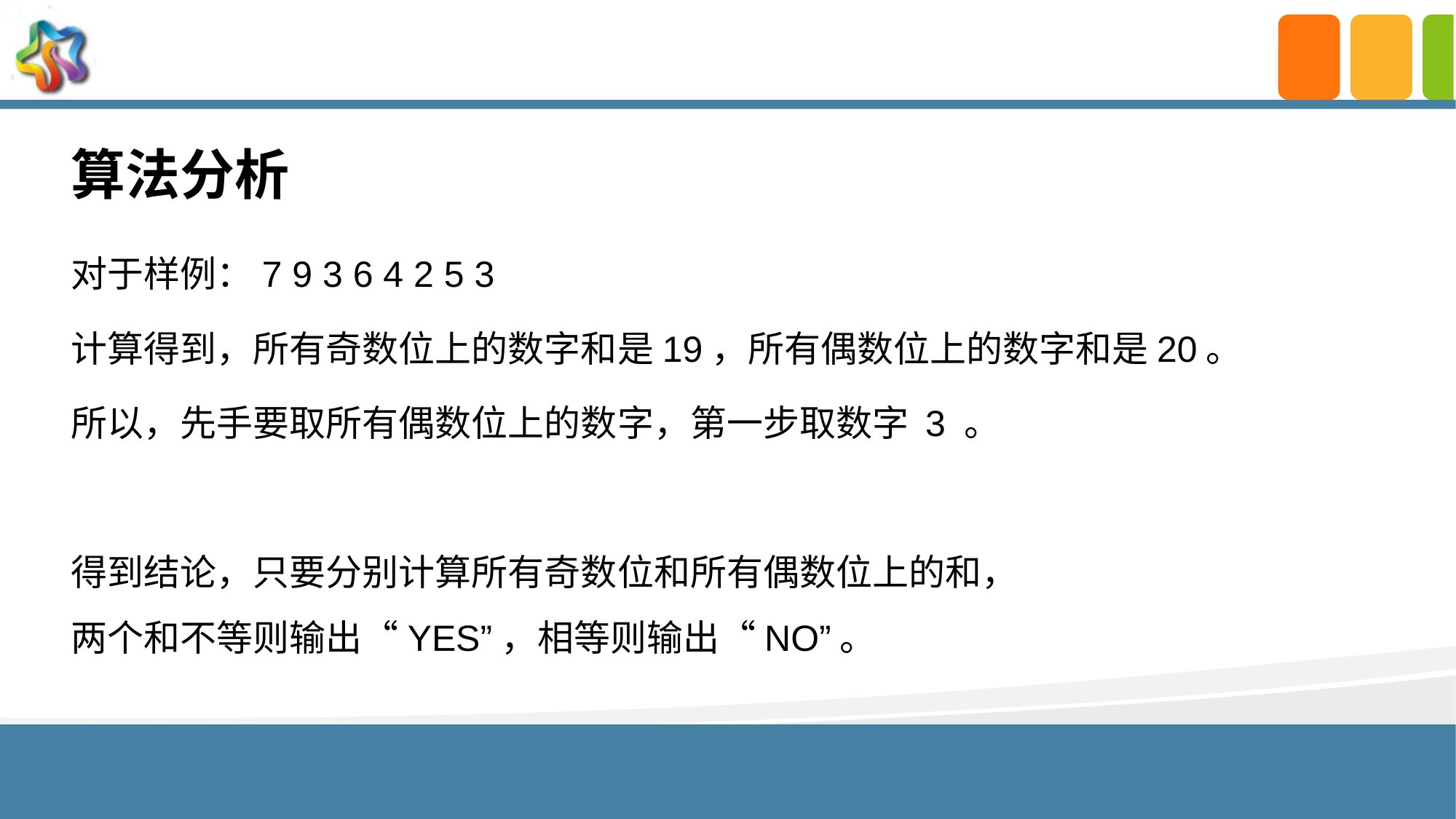

算法分析
对于样例：7 9 3 6 4 2 5 3
计算得到，所有奇数位上的数字和是19，所有偶数位上的数字和是20。
所以，先手要取所有偶数位上的数字，第一步取数字 3 。

得到结论，只要分别计算所有奇数位和所有偶数位上的和，
两个和不等则输出“YES”，相等则输出“NO”。